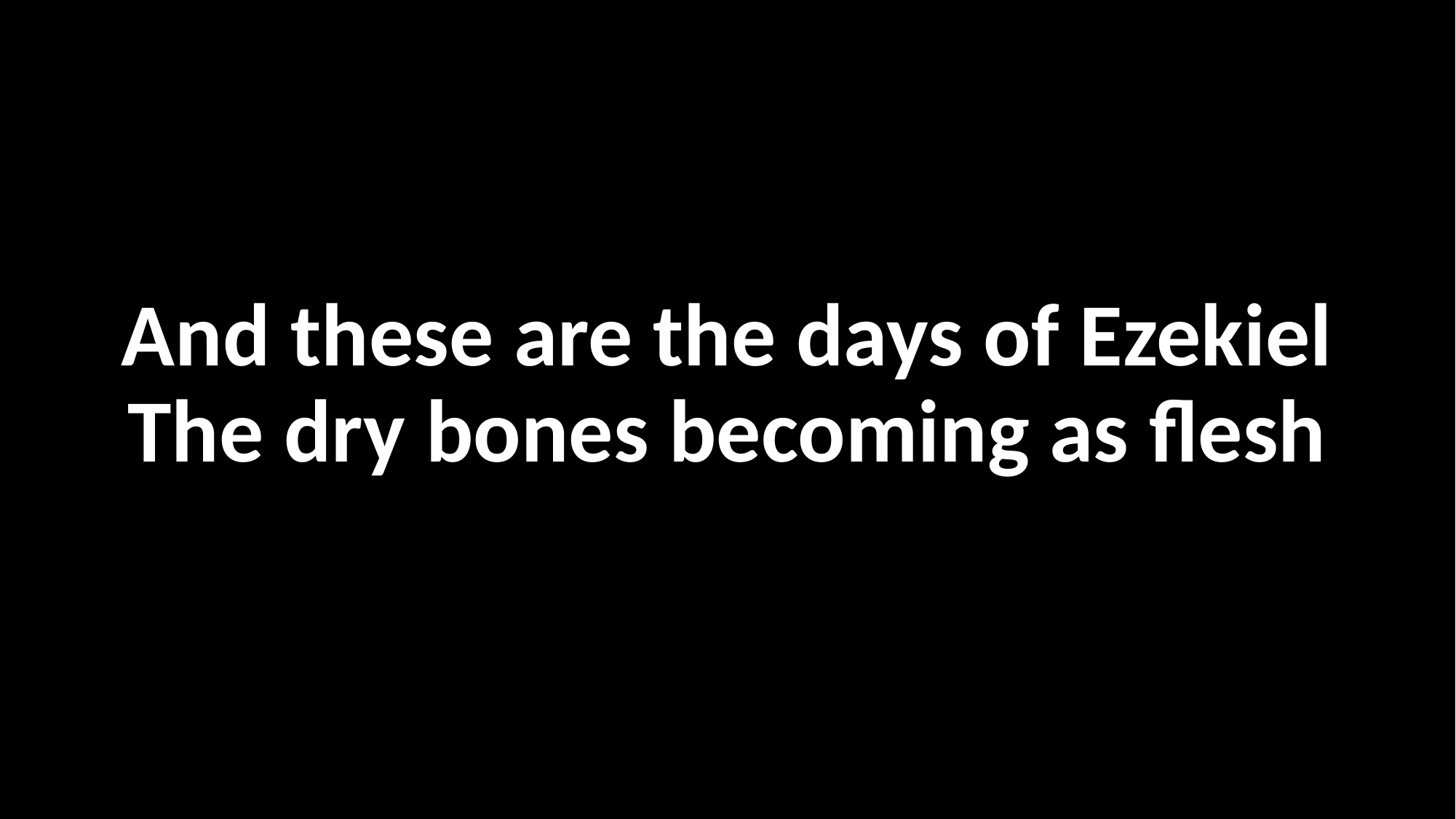

And these are the days of Ezekiel
The dry bones becoming as flesh
에스겔의 환상처럼
마른 뼈가 살아나며